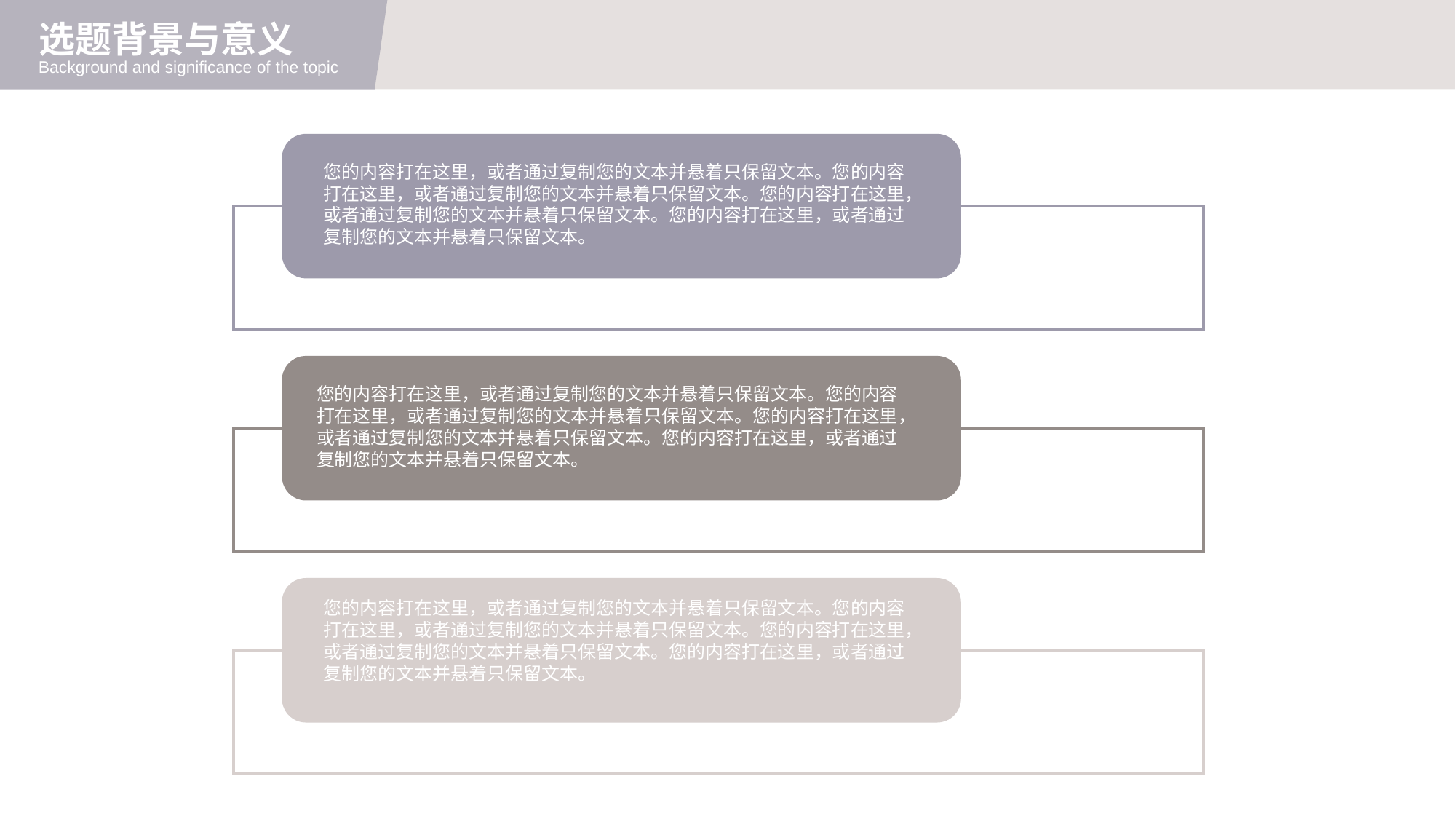

选题背景与意义
Background and significance of the topic

您的内容打在这里，或者通过复制您的文本并悬着只保留文本。您的内容打在这里，或者通过复制您的文本并悬着只保留文本。您的内容打在这里，或者通过复制您的文本并悬着只保留文本。您的内容打在这里，或者通过复制您的文本并悬着只保留文本。

您的内容打在这里，或者通过复制您的文本并悬着只保留文本。您的内容打在这里，或者通过复制您的文本并悬着只保留文本。您的内容打在这里，或者通过复制您的文本并悬着只保留文本。您的内容打在这里，或者通过复制您的文本并悬着只保留文本。

您的内容打在这里，或者通过复制您的文本并悬着只保留文本。您的内容打在这里，或者通过复制您的文本并悬着只保留文本。您的内容打在这里，或者通过复制您的文本并悬着只保留文本。您的内容打在这里，或者通过复制您的文本并悬着只保留文本。